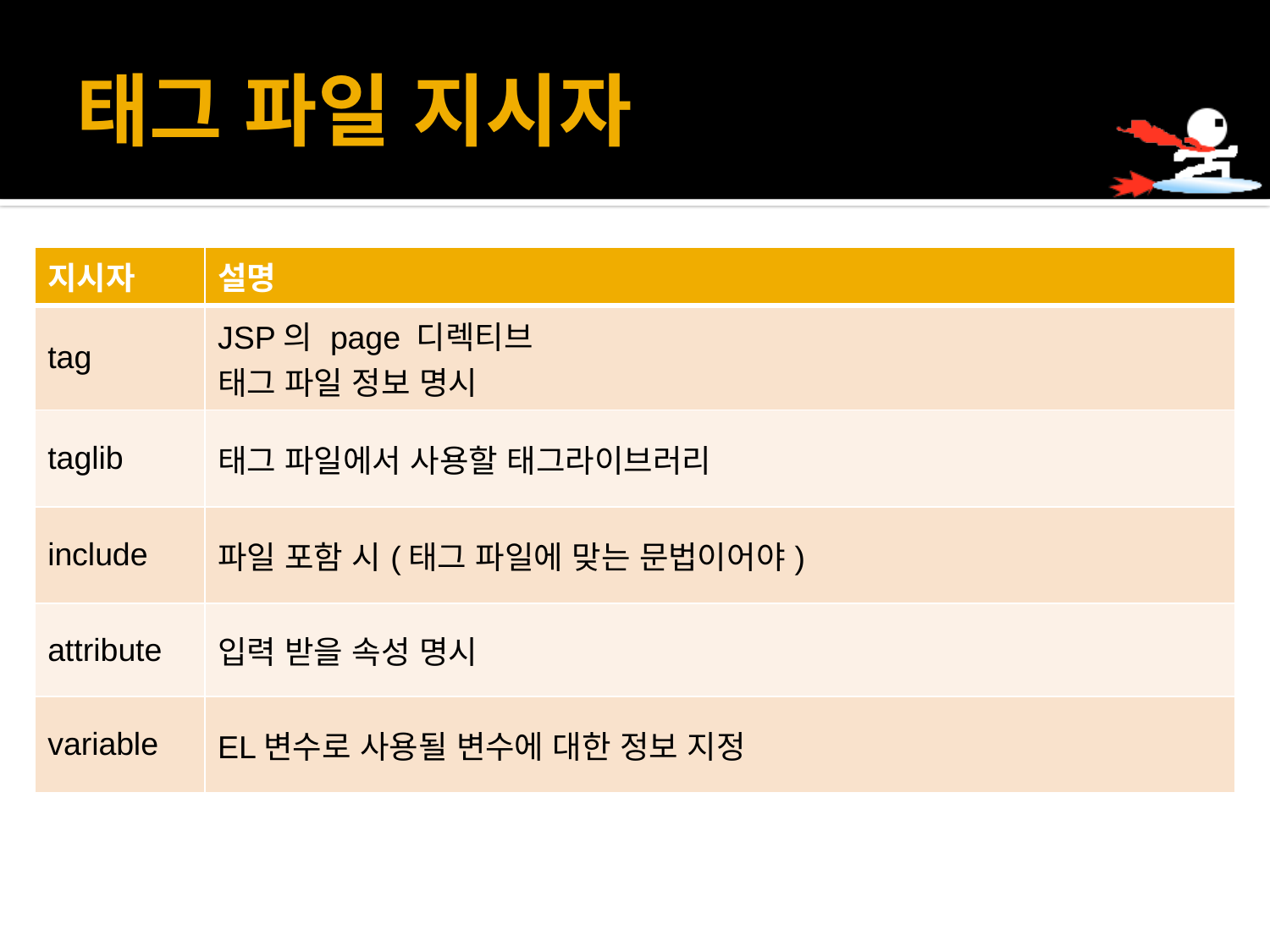

# 태그 파일 지시자
| 지시자 | 설명 |
| --- | --- |
| tag | JSP의 page 디렉티브 태그 파일 정보 명시 |
| taglib | 태그 파일에서 사용할 태그라이브러리 |
| include | 파일 포함 시(태그 파일에 맞는 문법이어야) |
| attribute | 입력 받을 속성 명시 |
| variable | EL변수로 사용될 변수에 대한 정보 지정 |